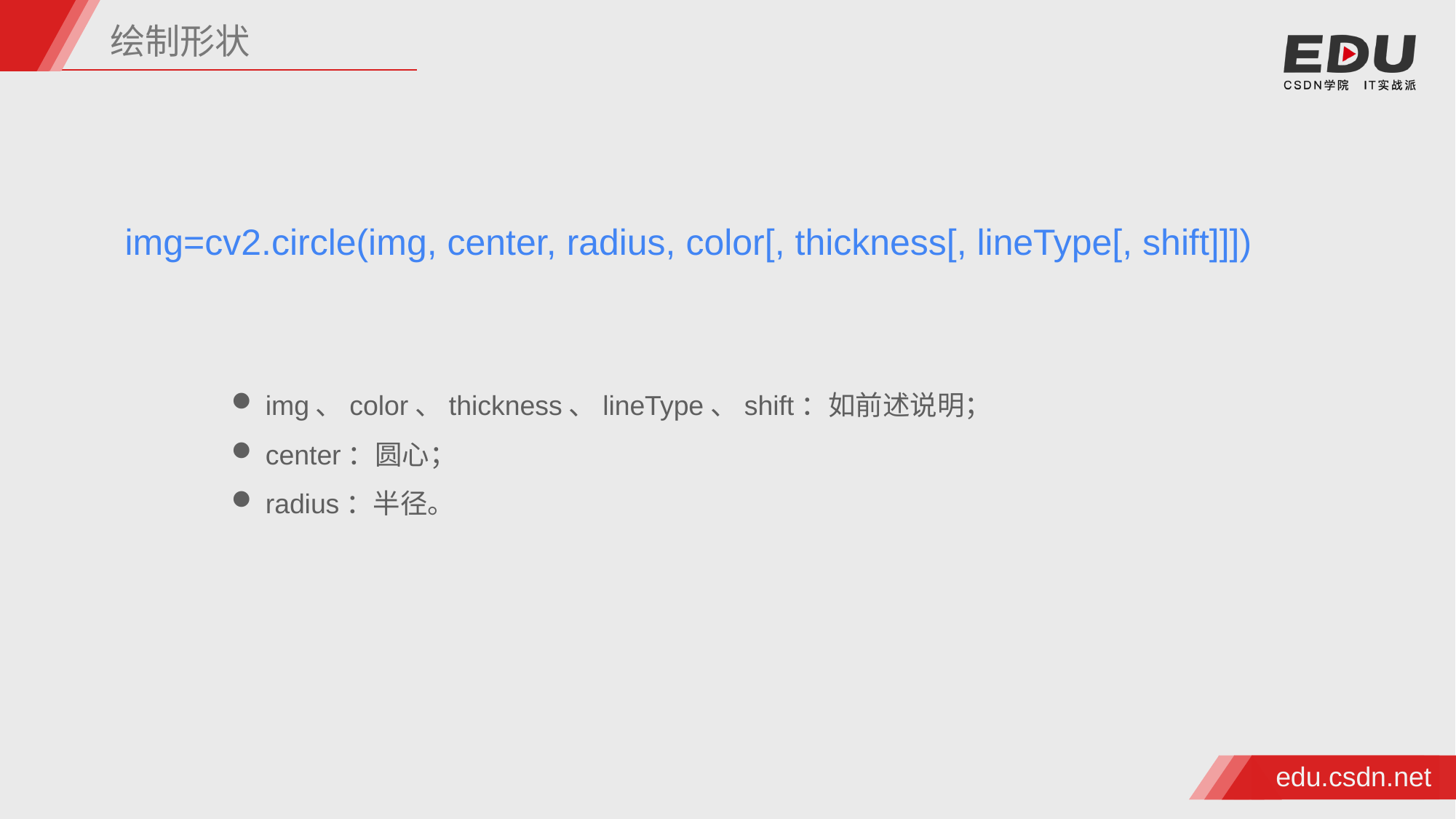

绘制形状
img=cv2.circle(img, center, radius, color[, thickness[, lineType[, shift]]])
img、color、thickness、lineType、shift：如前述说明；
center：圆心；
radius：半径。